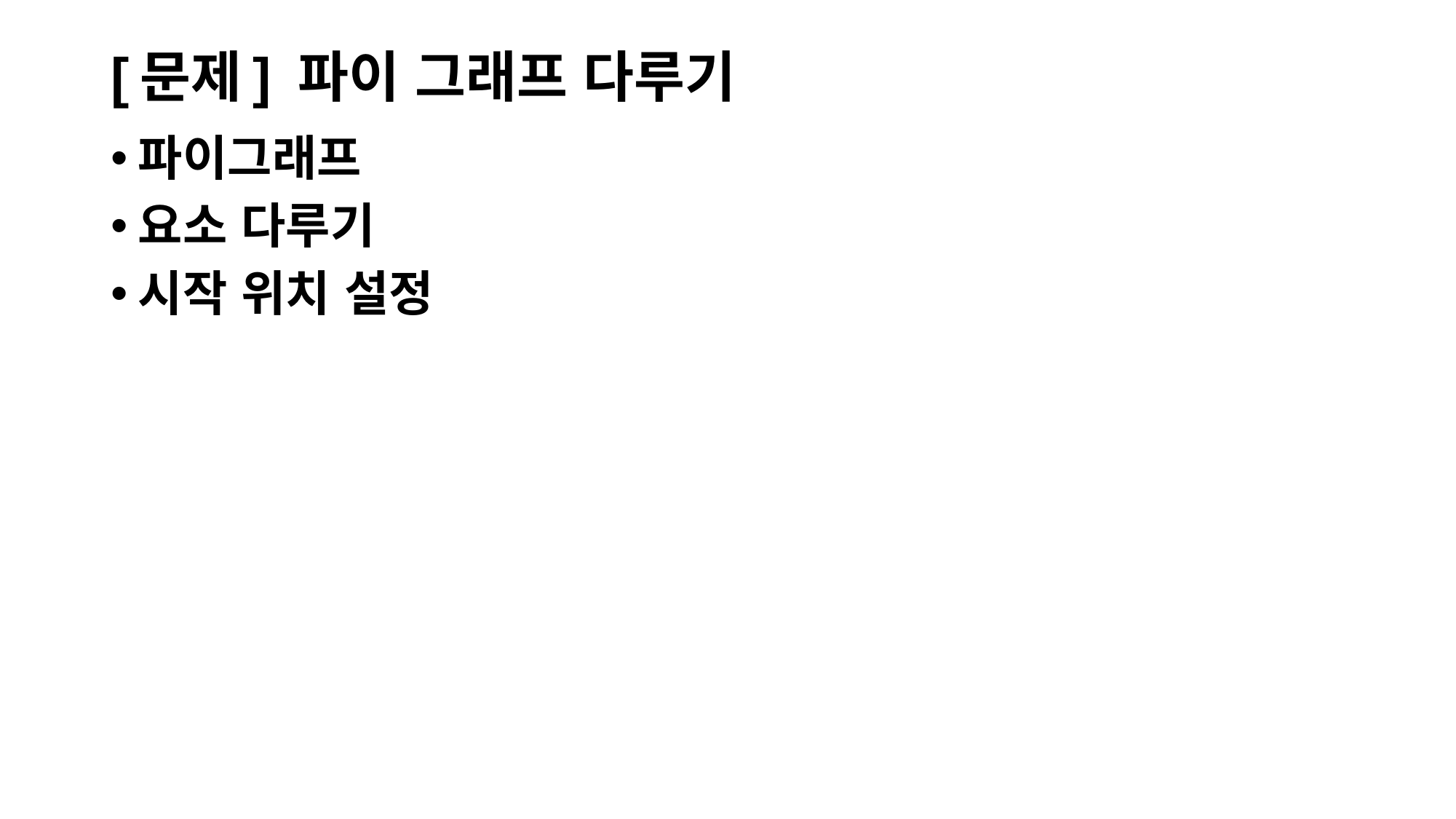

# [문제] 파이 그래프 다루기
파이그래프
요소 다루기
시작 위치 설정